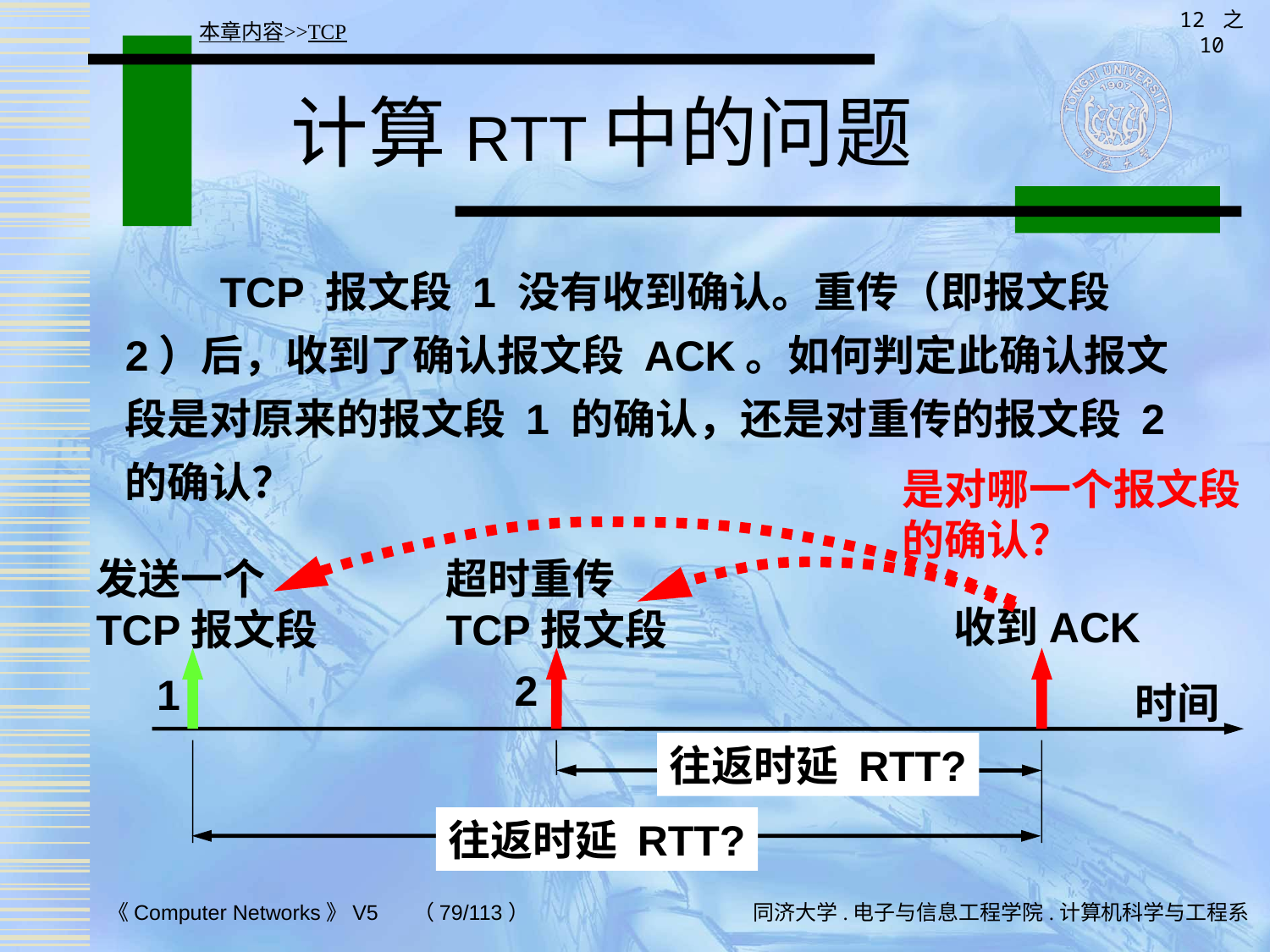

12 之 10
本章内容>>TCP
# 计算RTT中的问题
        TCP 报文段 1 没有收到确认。重传（即报文段 2）后，收到了确认报文段 ACK。如何判定此确认报文段是对原来的报文段 1 的确认，还是对重传的报文段 2 的确认？
是对哪一个报文段
的确认？

发送一个
TCP报文段
超时重传
TCP报文段

收到ACK
2
1
时间

往返时延 RTT?

往返时延 RTT?